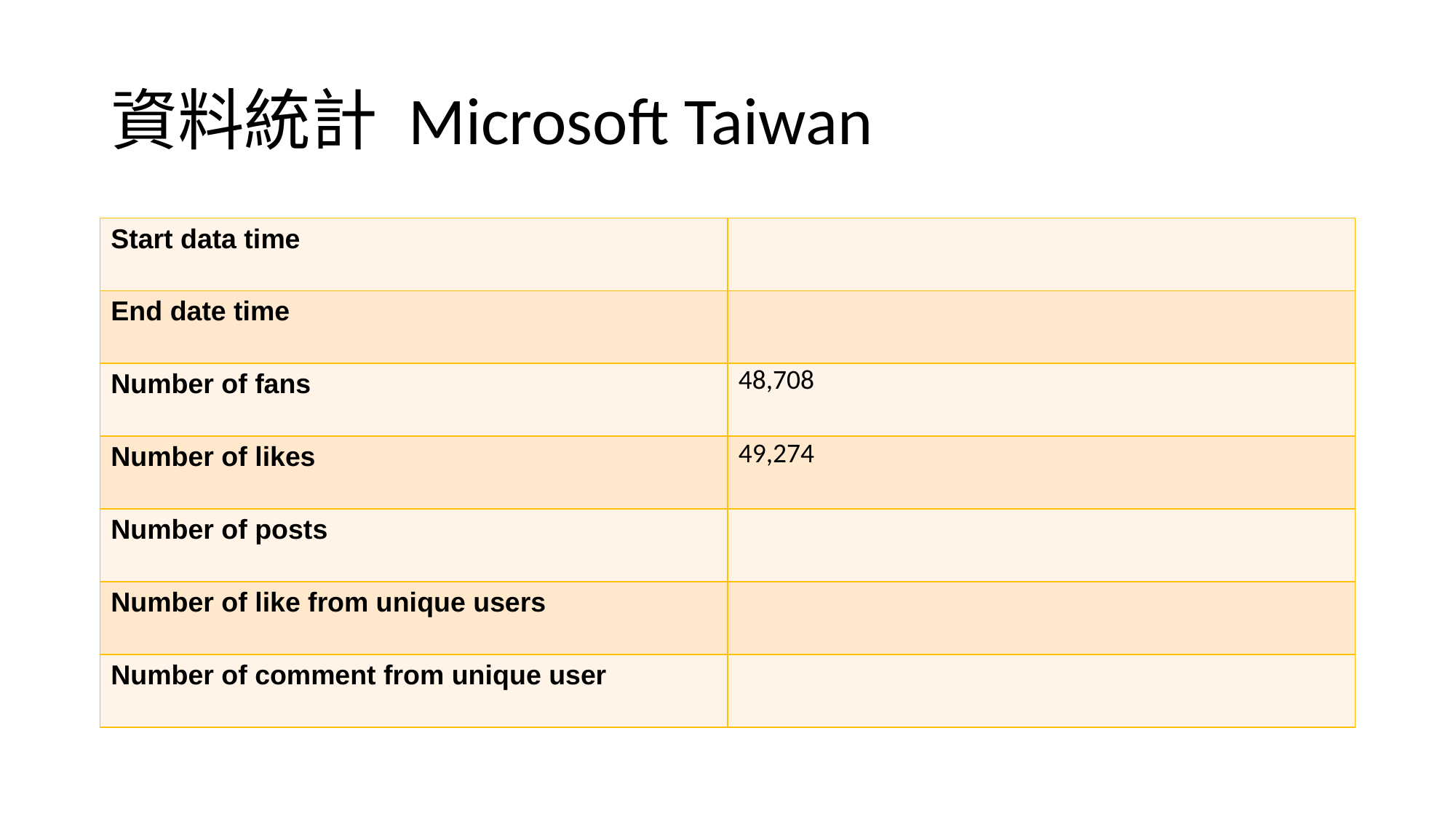

# 資料統計 Microsoft Taiwan
| Start data time |  |
| --- | --- |
| End date time |  |
| Number of fans | 48,708 |
| Number of likes | 49,274 |
| Number of posts |  |
| Number of like from unique users |  |
| Number of comment from unique user |  |